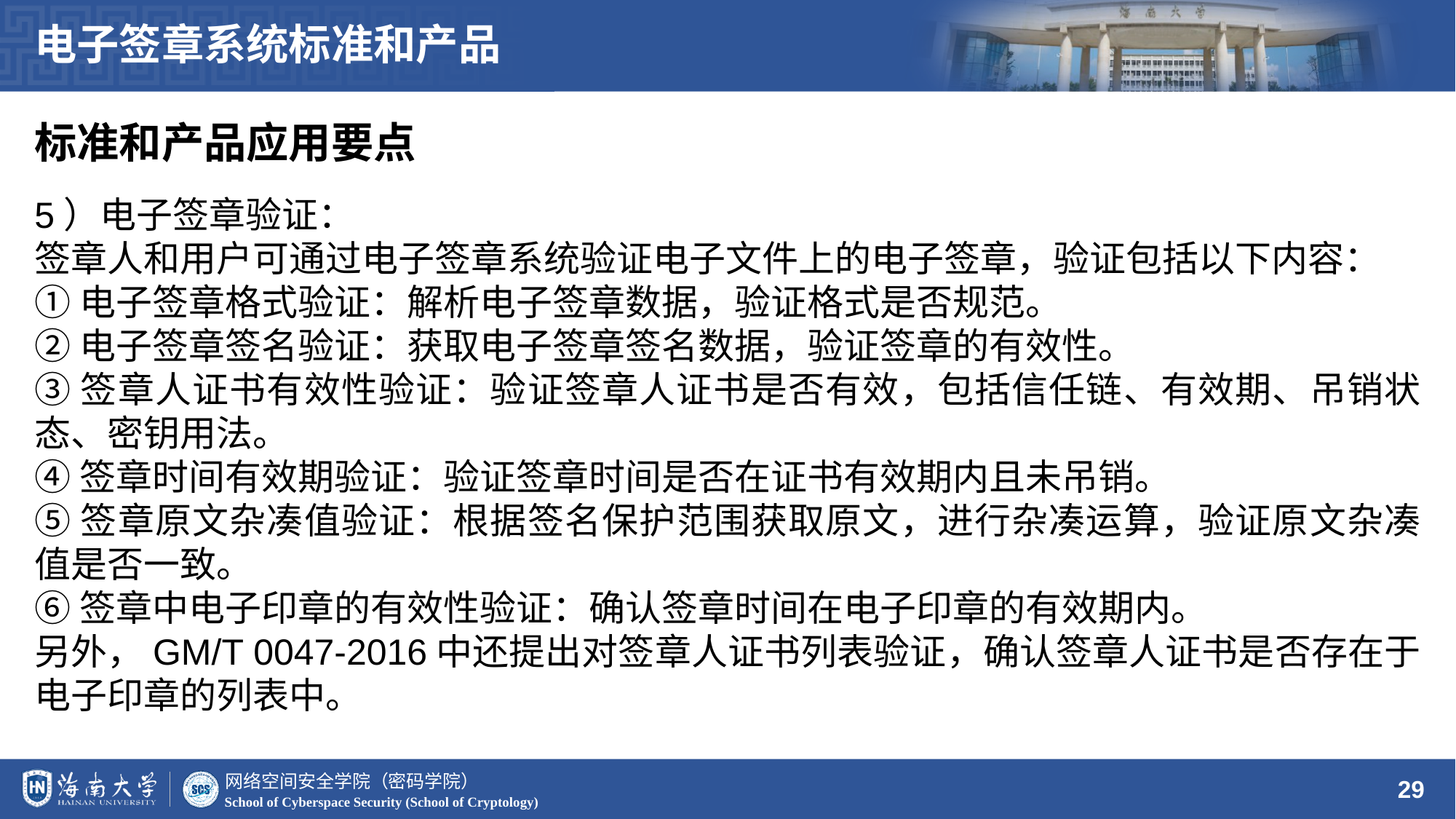

电子签章系统标准和产品
标准和产品应用要点
5）电子签章验证：
签章人和用户可通过电子签章系统验证电子文件上的电子签章，验证包括以下内容：
①电子签章格式验证：解析电子签章数据，验证格式是否规范。
②电子签章签名验证：获取电子签章签名数据，验证签章的有效性。
③签章人证书有效性验证：验证签章人证书是否有效，包括信任链、有效期、吊销状态、密钥用法。
④签章时间有效期验证：验证签章时间是否在证书有效期内且未吊销。
⑤签章原文杂凑值验证：根据签名保护范围获取原文，进行杂凑运算，验证原文杂凑值是否一致。
⑥签章中电子印章的有效性验证：确认签章时间在电子印章的有效期内。
另外，GM/T 0047-2016中还提出对签章人证书列表验证，确认签章人证书是否存在于电子印章的列表中。
29